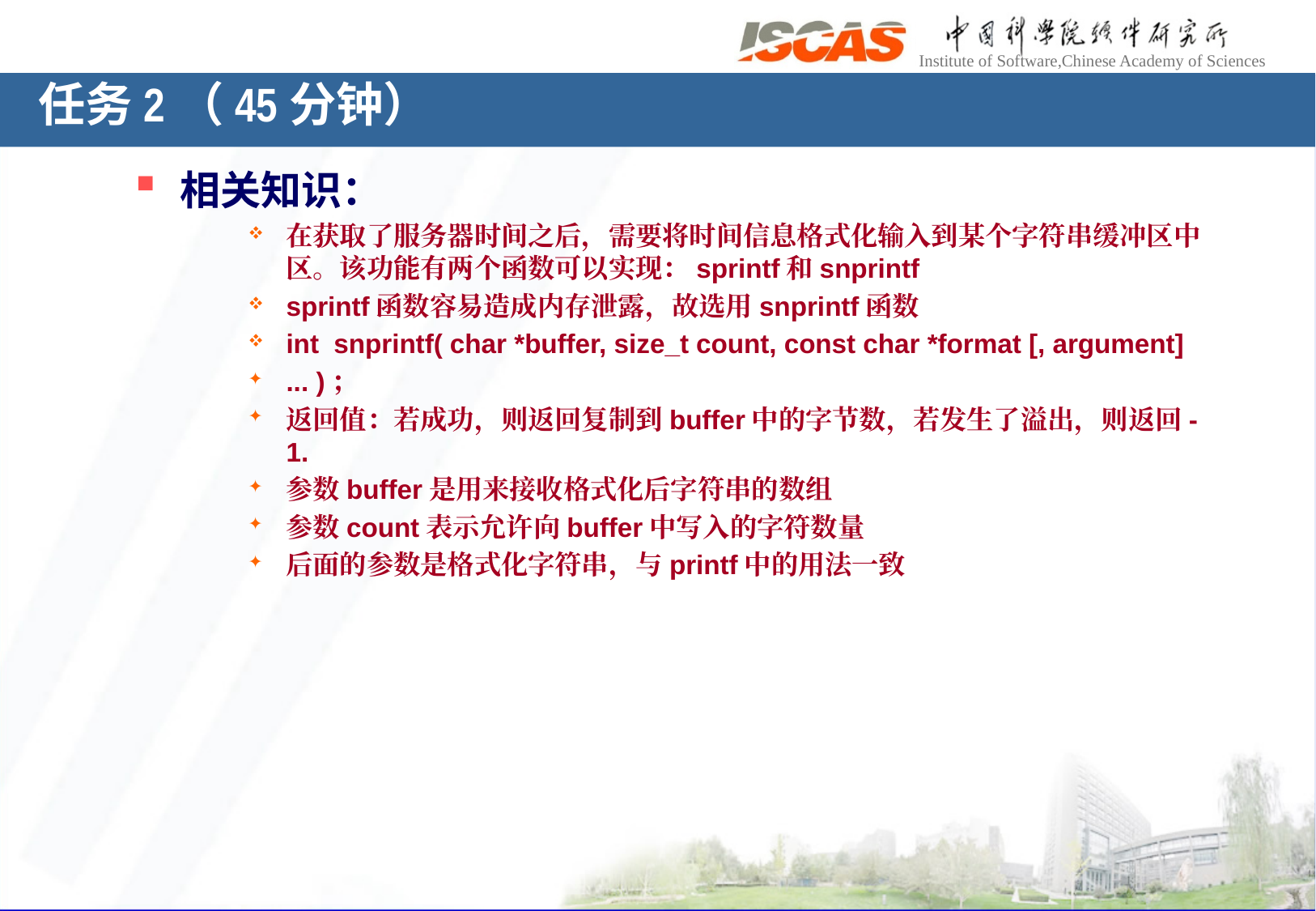

任务2（45分钟）
相关知识：
在获取了服务器时间之后，需要将时间信息格式化输入到某个字符串缓冲区中区。该功能有两个函数可以实现：sprintf和snprintf
sprintf函数容易造成内存泄露，故选用snprintf函数
int  snprintf( char *buffer, size_t count, const char *format [, argument]
... )；
返回值：若成功，则返回复制到buffer中的字节数，若发生了溢出，则返回-1.
参数buffer是用来接收格式化后字符串的数组
参数count表示允许向buffer中写入的字符数量
后面的参数是格式化字符串，与printf中的用法一致